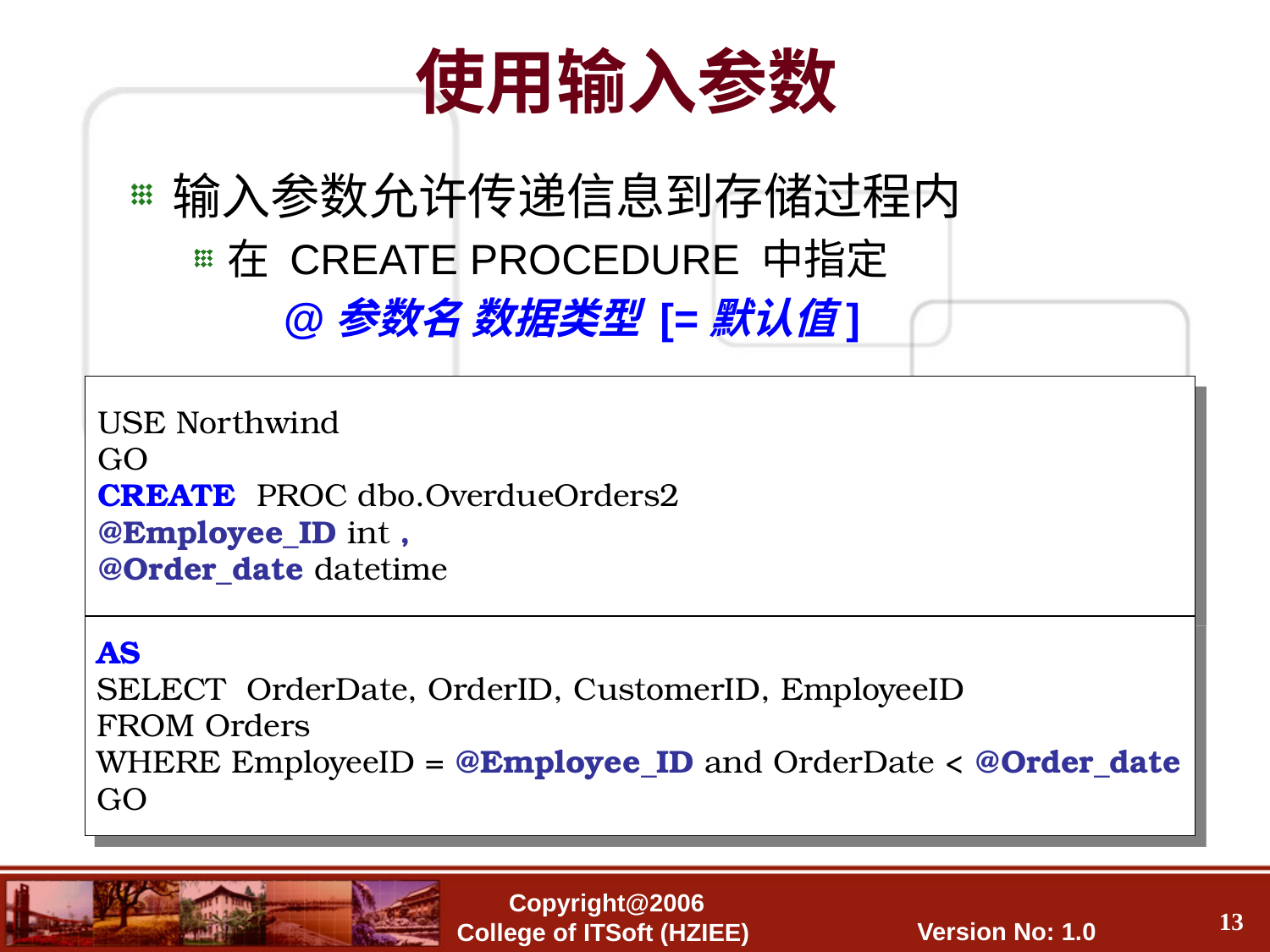

使用输入参数
输入参数允许传递信息到存储过程内
在 CREATE PROCEDURE 中指定
        @参数名 数据类型 [=默认值]
USE Northwind
GO
CREATE  PROC dbo.OverdueOrders2
@Employee_ID int ,
@Order_date datetime
AS
SELECT  OrderDate, OrderID, CustomerID, EmployeeID
FROM Orders
WHERE EmployeeID = @Employee_ID and OrderDate < @Order_date
GO